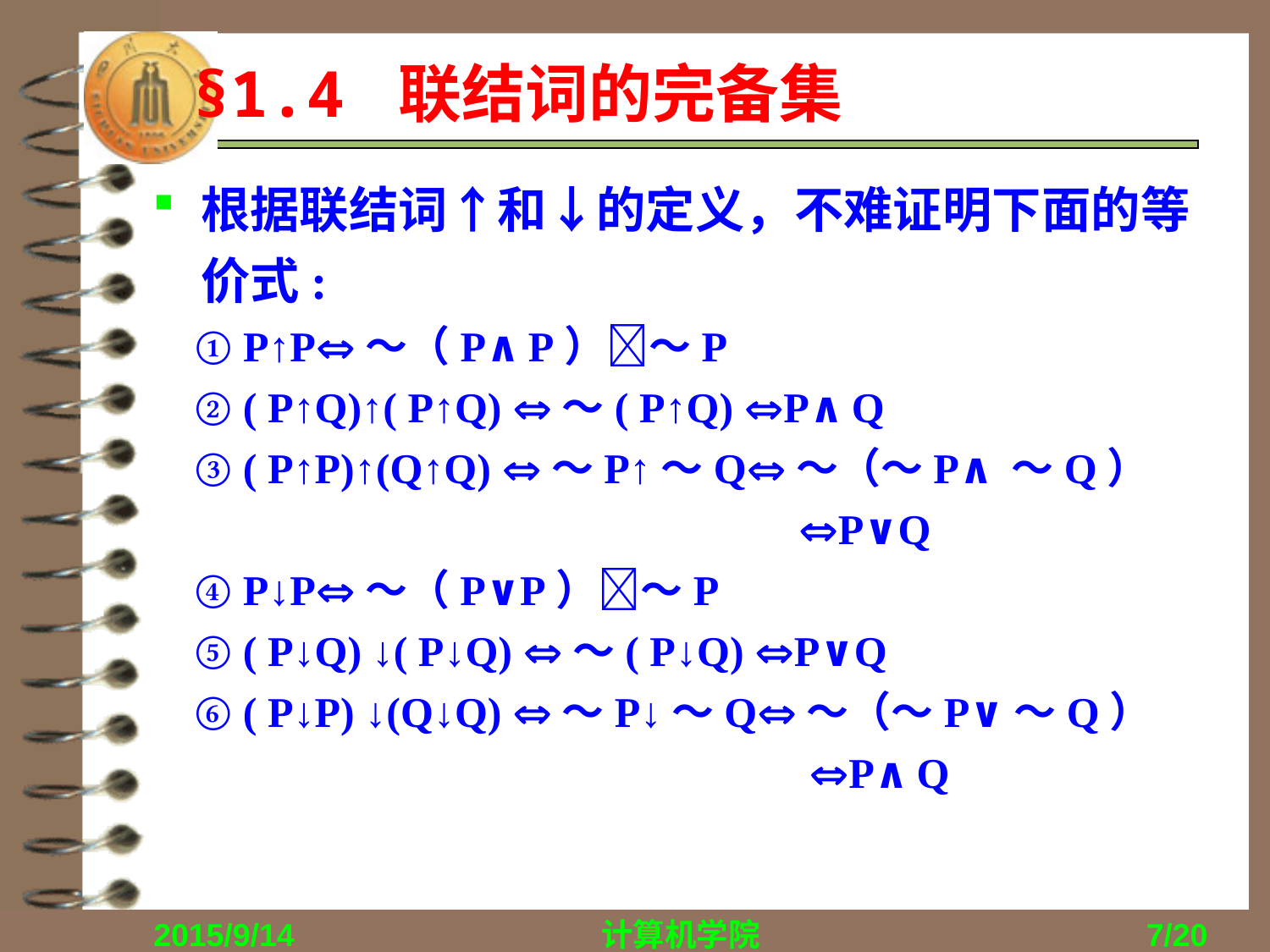

# §1.4 联结词的完备集
根据联结词↑和↓的定义，不难证明下面的等价式:
    ① P↑P⇔～（P∧P）⇔～P
    ② ( P↑Q)↑( P↑Q) ⇔～( P↑Q) ⇔P∧Q
    ③ ( P↑P)↑(Q↑Q) ⇔～P↑～Q⇔～（～P∧～Q）
                                                             ⇔P∨Q
    ④ P↓P⇔～（P∨P）⇔～P
    ⑤ ( P↓Q) ↓( P↓Q) ⇔～( P↓Q) ⇔P∨Q
    ⑥ ( P↓P) ↓(Q↓Q) ⇔～P↓～Q⇔～（～P∨～Q）
                                                              ⇔P∧Q
2015/9/14
计算机学院
7/20